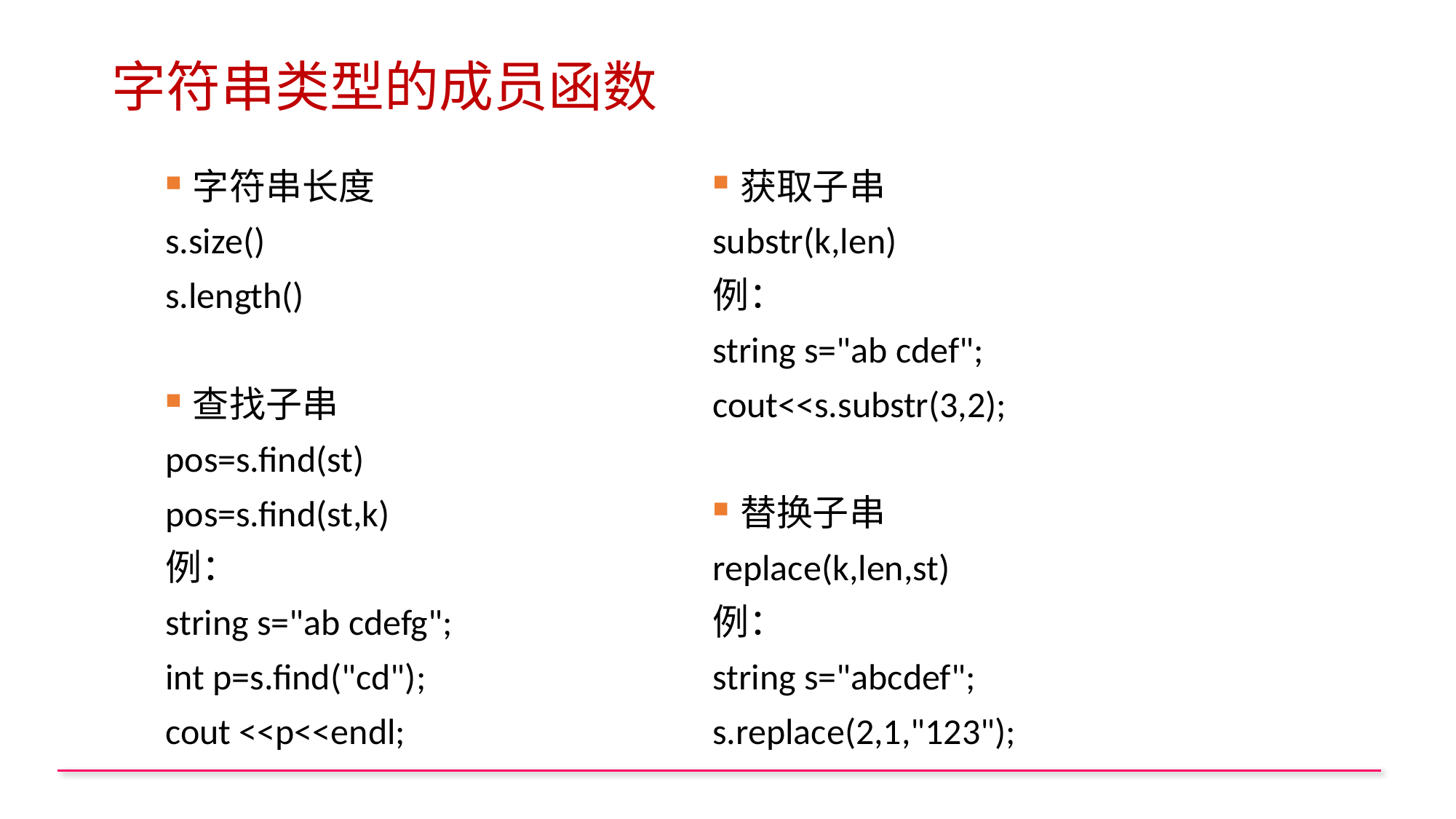

# 字符串类型的成员函数
获取子串
substr(k,len)
例：
string s="ab cdef";
cout<<s.substr(3,2);

替换子串
replace(k,len,st)
例：
string s="abcdef";
s.replace(2,1,"123");

字符串长度
s.size()
s.length()

查找子串
pos=s.find(st)
pos=s.find(st,k)
例：
string s="ab cdefg";
int p=s.find("cd");
cout <<p<<endl;